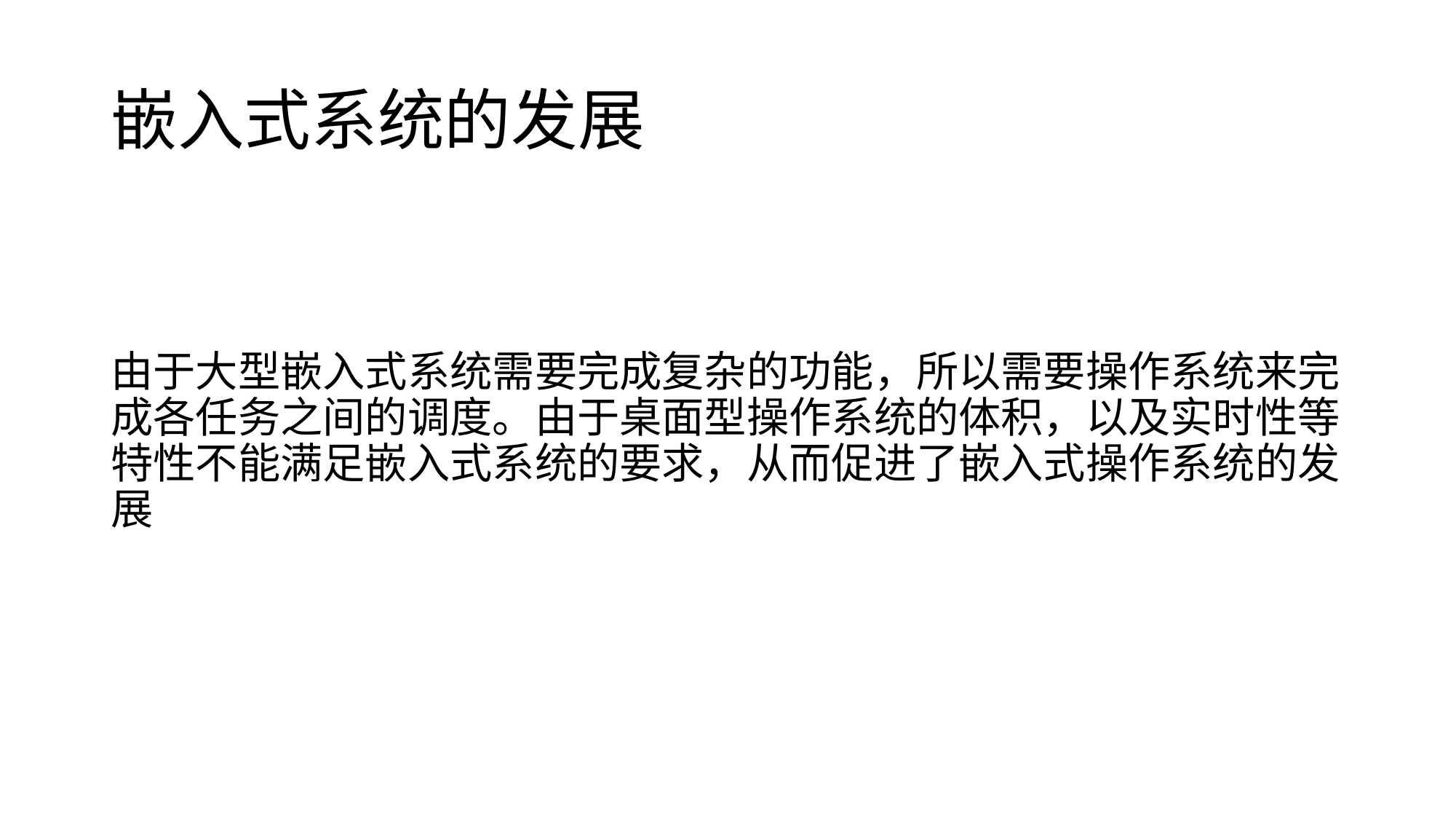

# 嵌入式系统的发展

由于大型嵌入式系统需要完成复杂的功能，所以需要操作系统来完成各任务之间的调度。由于桌面型操作系统的体积，以及实时性等特性不能满足嵌入式系统的要求，从而促进了嵌入式操作系统的发展